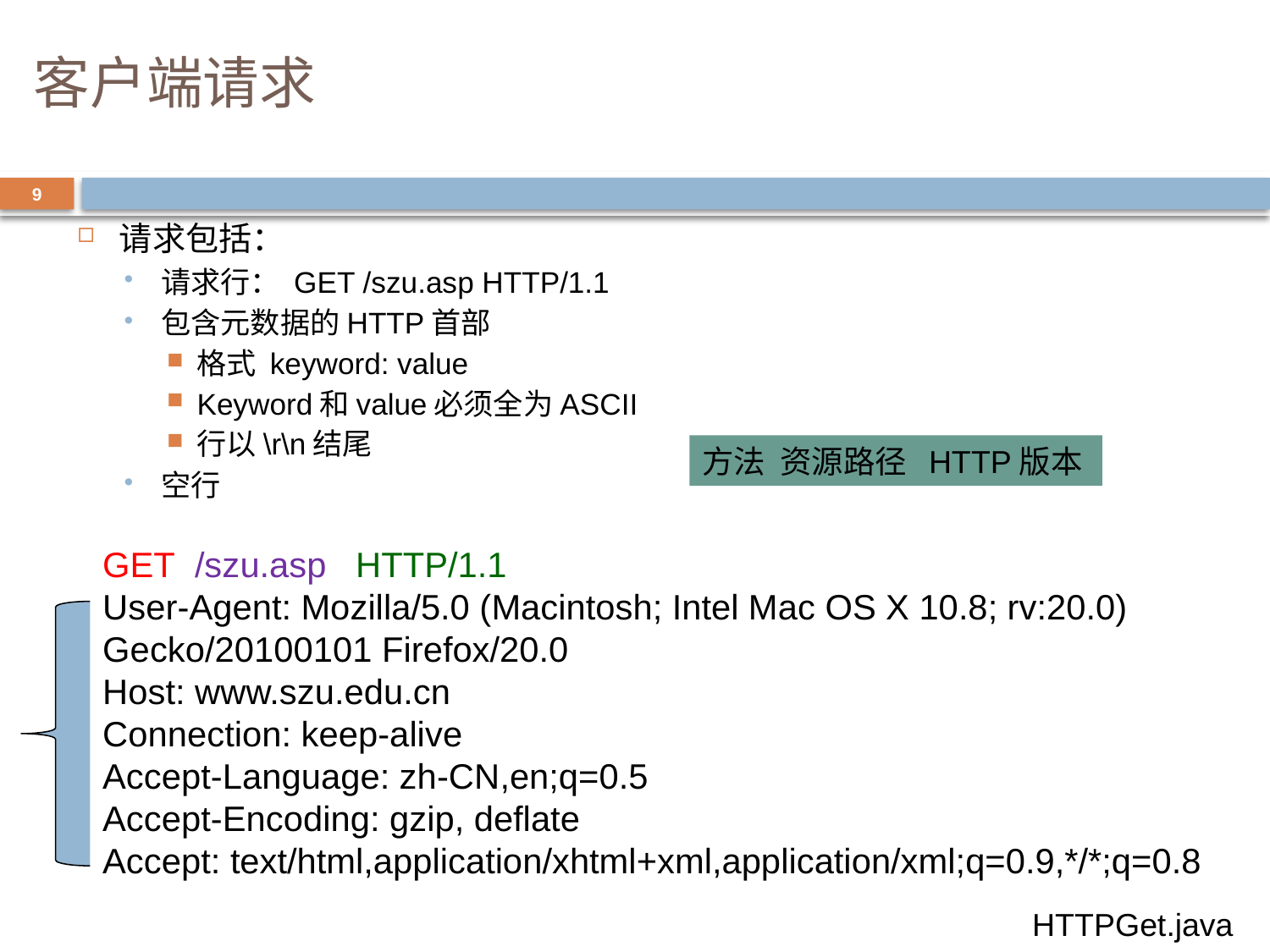

# 客户端请求
9
请求包括：
请求行： GET /szu.asp HTTP/1.1
包含元数据的HTTP首部
格式 keyword: value
Keyword和value必须全为ASCII
行以\r\n结尾
空行
方法  资源路径  HTTP版本
GET  /szu.asp   HTTP/1.1
User-Agent: Mozilla/5.0 (Macintosh; Intel Mac OS X 10.8; rv:20.0)  Gecko/20100101 Firefox/20.0
Host: www.szu.edu.cn
Connection: keep-alive
Accept-Language: zh-CN,en;q=0.5
Accept-Encoding: gzip, deflate
Accept: text/html,application/xhtml+xml,application/xml;q=0.9,*/*;q=0.8

HTTPGet.java